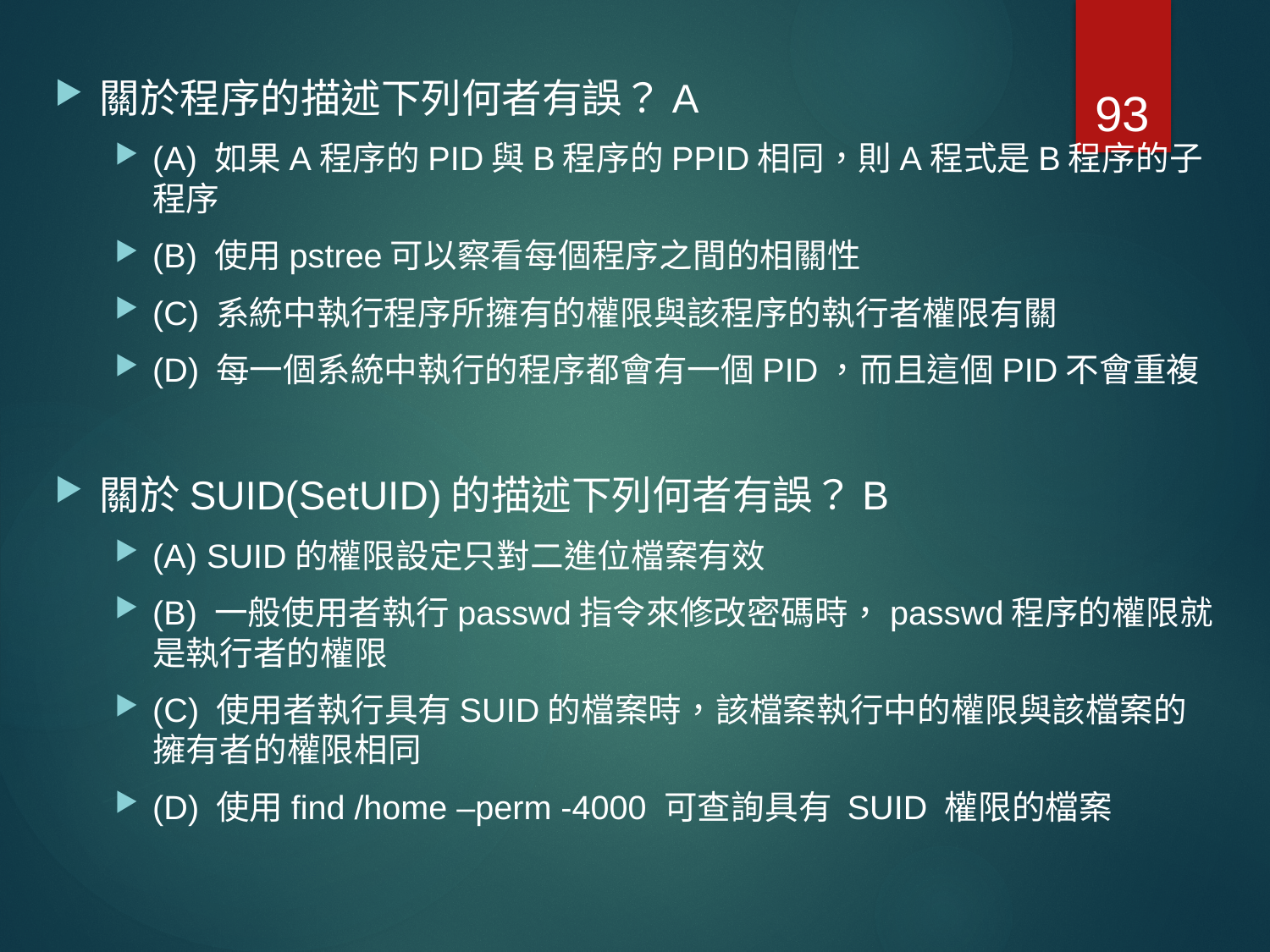

93
關於程序的描述下列何者有誤？A
(A) 如果A程序的PID與B程序的PPID相同，則A程式是B程序的子程序
(B) 使用pstree可以察看每個程序之間的相關性
(C) 系統中執行程序所擁有的權限與該程序的執行者權限有關
(D) 每一個系統中執行的程序都會有一個PID，而且這個PID不會重複

關於SUID(SetUID)的描述下列何者有誤？B
(A) SUID的權限設定只對二進位檔案有效
(B) 一般使用者執行passwd指令來修改密碼時，passwd程序的權限就是執行者的權限
(C) 使用者執行具有SUID的檔案時，該檔案執行中的權限與該檔案的擁有者的權限相同
(D) 使用find /home –perm -4000 可查詢具有 SUID 權限的檔案